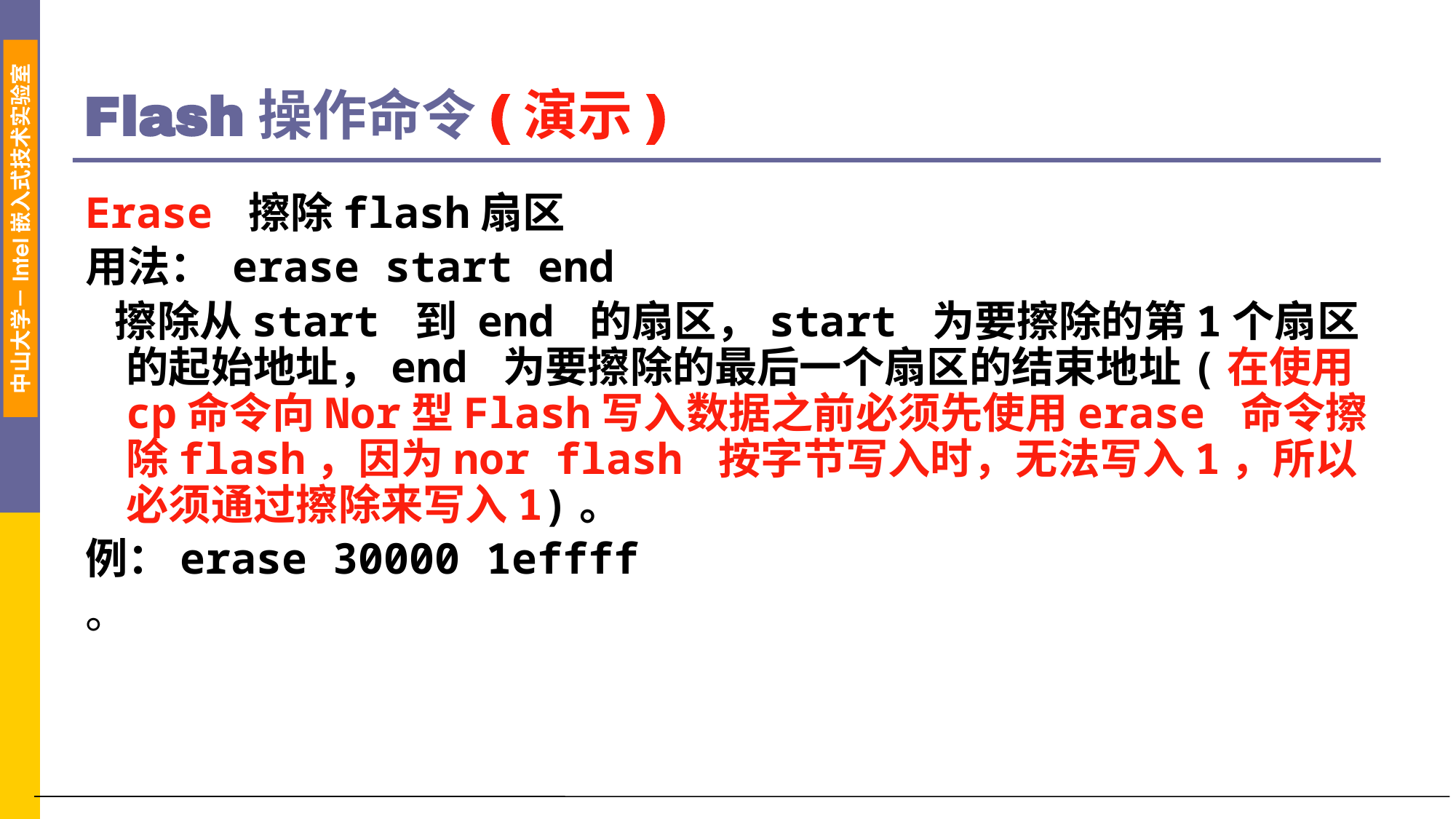

# Flash操作命令(演示)
Erase 擦除flash扇区
用法： erase start end
  擦除从start 到 end 的扇区，start 为要擦除的第1个扇区的起始地址，end 为要擦除的最后一个扇区的结束地址(在使用cp命令向Nor型Flash写入数据之前必须先使用erase 命令擦除flash，因为nor flash 按字节写入时，无法写入1，所以必须通过擦除来写入1)。
例：erase 30000 1effff
。